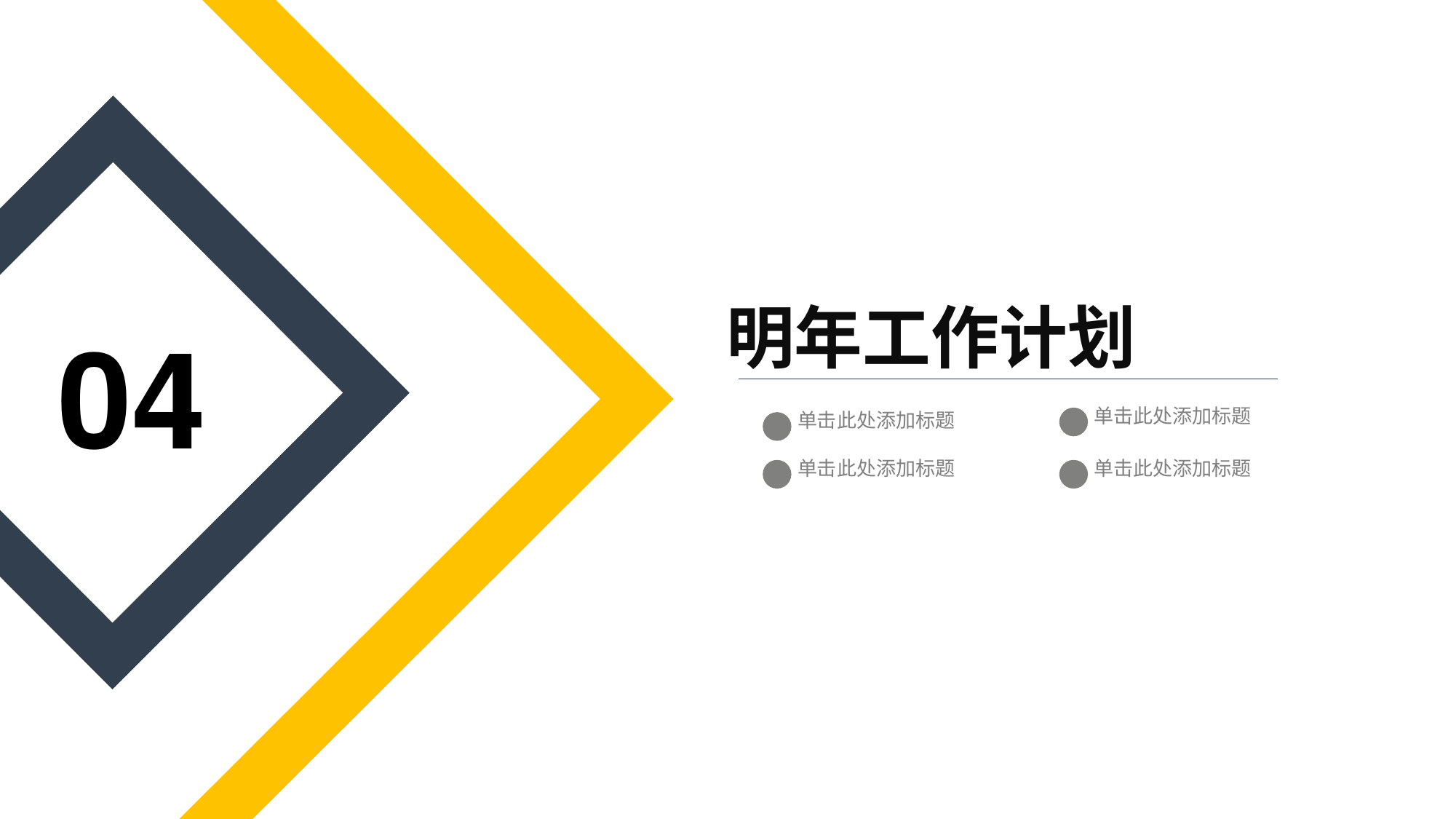

明年工作计划
04

单击此处添加标题

单击此处添加标题

单击此处添加标题

单击此处添加标题